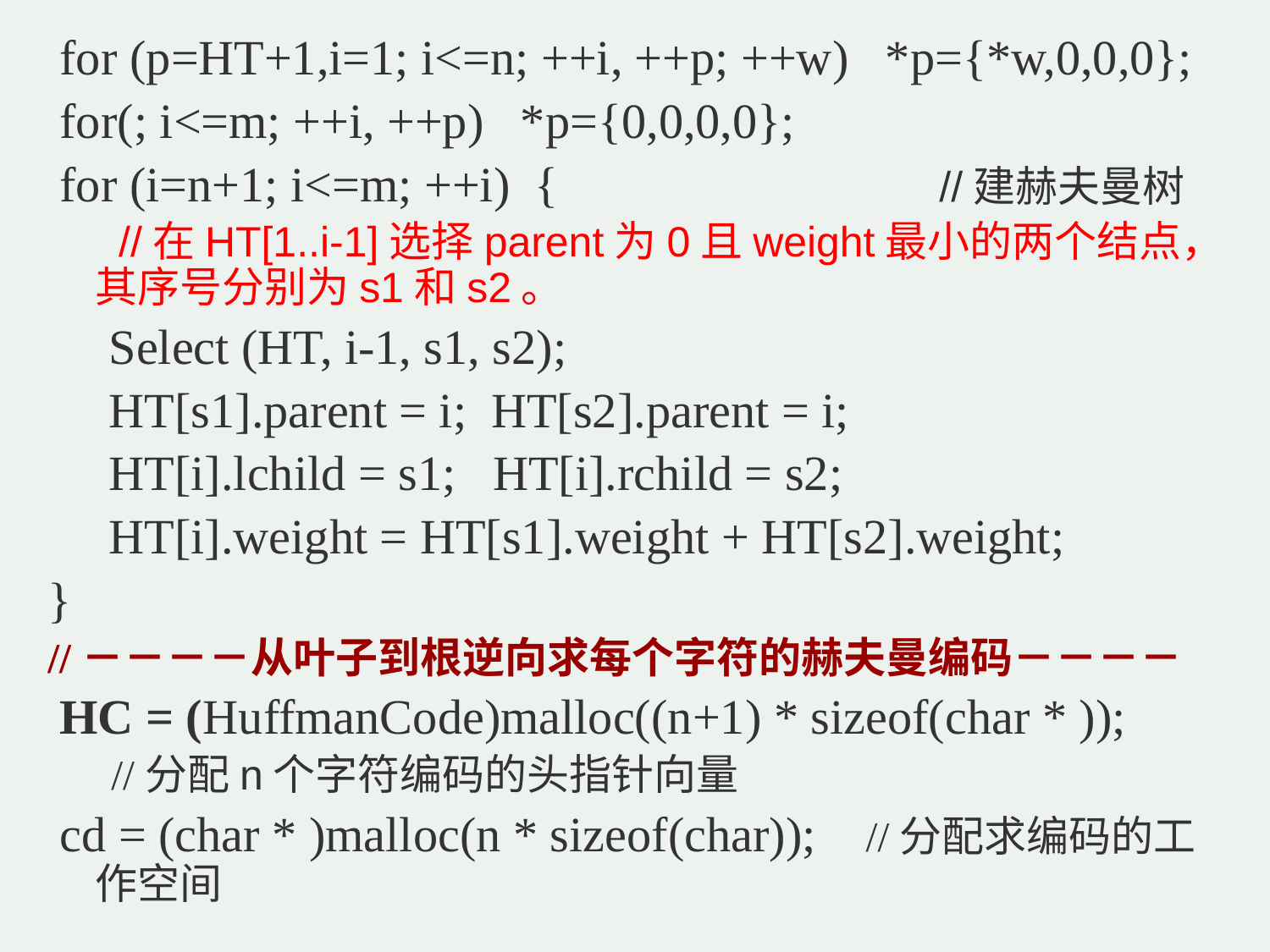

for (p=HT+1,i=1; i<=n; ++i, ++p; ++w)   *p={*w,0,0,0};
 for(; i<=m; ++i, ++p)   *p={0,0,0,0};
 for (i=n+1; i<=m; ++i)  {                               //建赫夫曼树
      //在HT[1..i-1]选择parent为0且weight最小的两个结点，其序号分别为s1和s2。
     Select (HT, i-1, s1, s2);
     HT[s1].parent = i;  HT[s2].parent = i;
     HT[i].lchild = s1;   HT[i].rchild = s2;
     HT[i].weight = HT[s1].weight + HT[s2].weight;
}
//－－－－从叶子到根逆向求每个字符的赫夫曼编码－－－－
 HC = (HuffmanCode)malloc((n+1) * sizeof(char * ));
      //分配n个字符编码的头指针向量
 cd = (char * )malloc(n * sizeof(char));    //分配求编码的工作空间